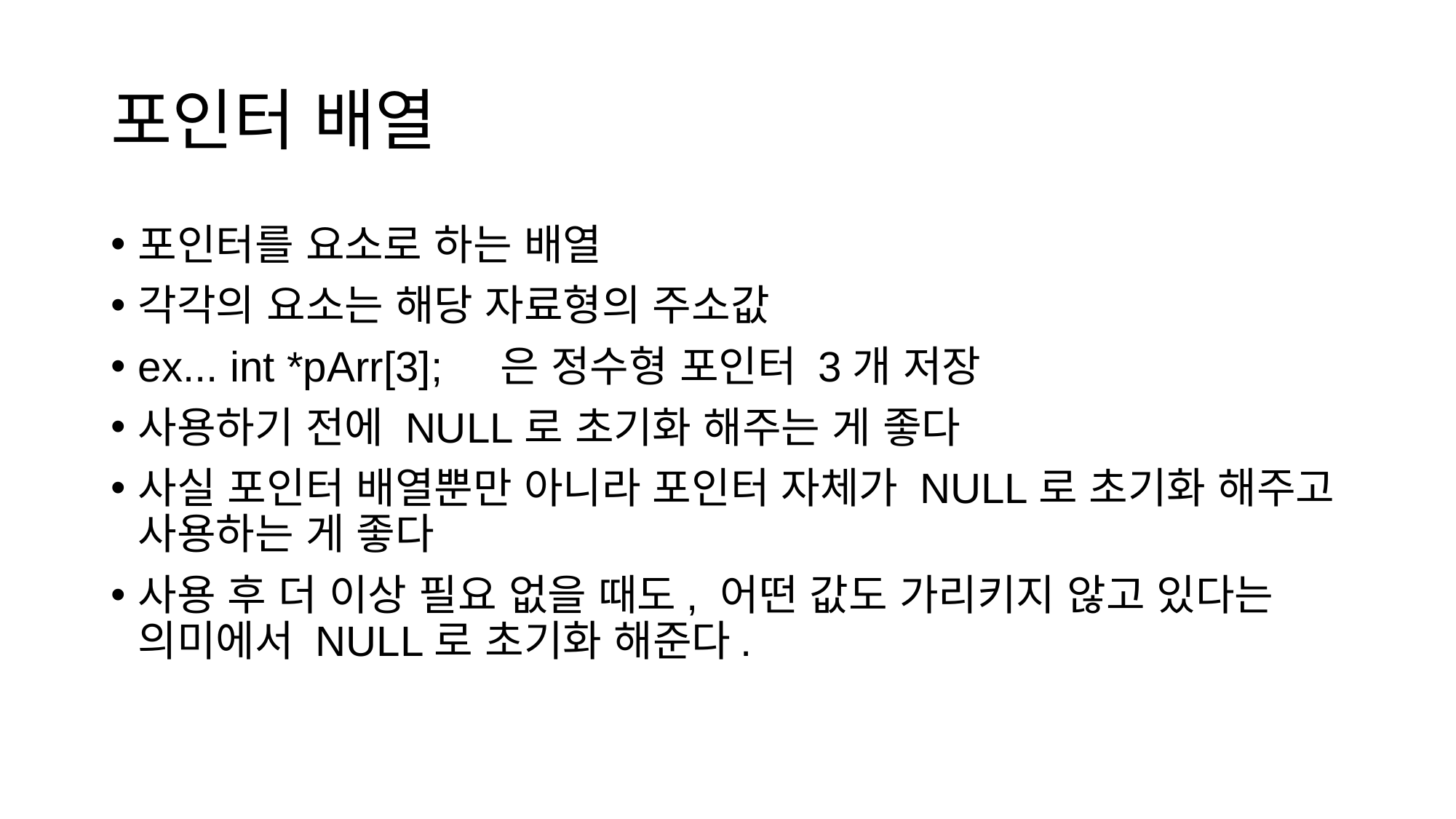

포인터 배열
포인터를 요소로 하는 배열
각각의 요소는 해당 자료형의 주소값
ex... int *pArr[3];    은 정수형 포인터 3개 저장
사용하기 전에 NULL로 초기화 해주는 게 좋다
사실 포인터 배열뿐만 아니라 포인터 자체가 NULL로 초기화 해주고 사용하는 게 좋다
사용 후 더 이상 필요 없을 때도, 어떤 값도 가리키지 않고 있다는 의미에서 NULL로 초기화 해준다.